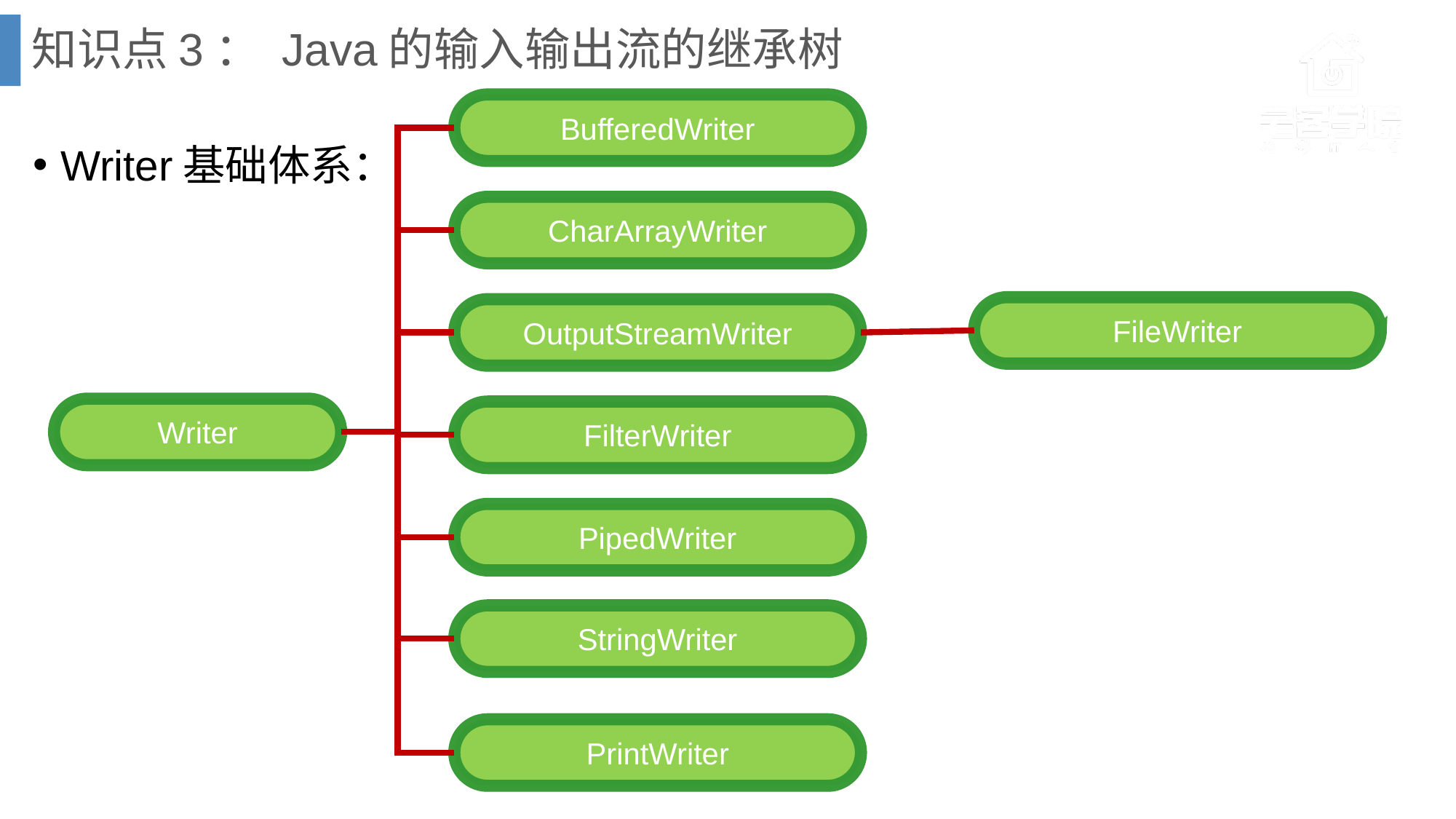

# 知识点3： Java的输入输出流的继承树
BufferedWriter
Writer基础体系：

CharArrayWriter
FileWriter
OutputStreamWriter
Writer
FilterWriter
PipedWriter
StringWriter
PrintWriter